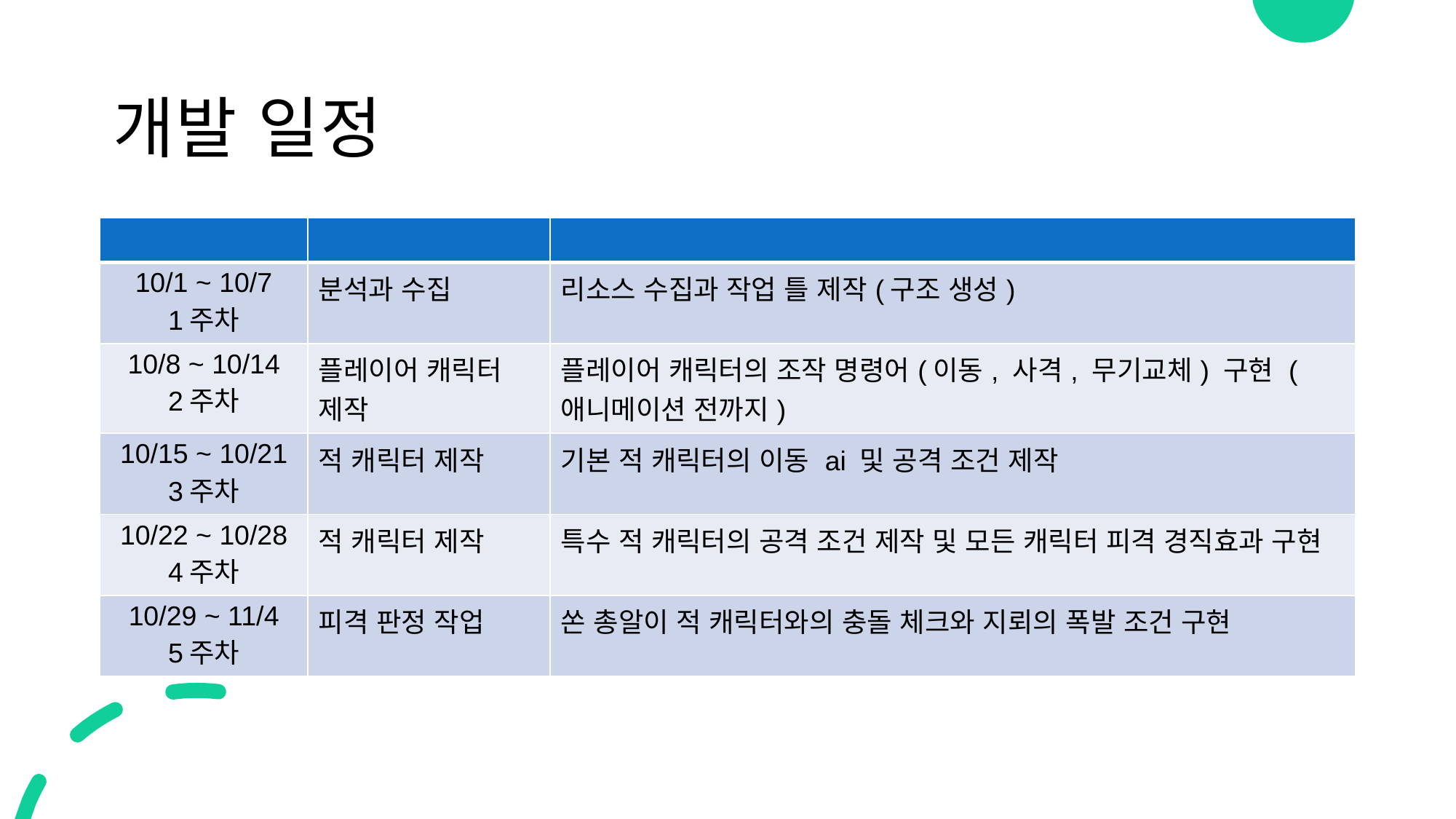

# 개발 일정
|  |  |  |
| --- | --- | --- |
| 10/1 ~ 10/7 1주차 | 분석과 수집 | 리소스 수집과 작업 틀 제작(구조 생성) |
| 10/8 ~ 10/14 2주차 | 플레이어 캐릭터 제작 | 플레이어 캐릭터의 조작 명령어(이동, 사격, 무기교체) 구현 (애니메이션 전까지) |
| 10/15 ~ 10/21 3주차 | 적 캐릭터 제작 | 기본 적 캐릭터의 이동 ai 및 공격 조건 제작 |
| 10/22 ~ 10/28 4주차 | 적 캐릭터 제작 | 특수 적 캐릭터의 공격 조건 제작 및 모든 캐릭터 피격 경직효과 구현 |
| 10/29 ~ 11/4 5주차 | 피격 판정 작업 | 쏜 총알이 적 캐릭터와의 충돌 체크와 지뢰의 폭발 조건 구현 |